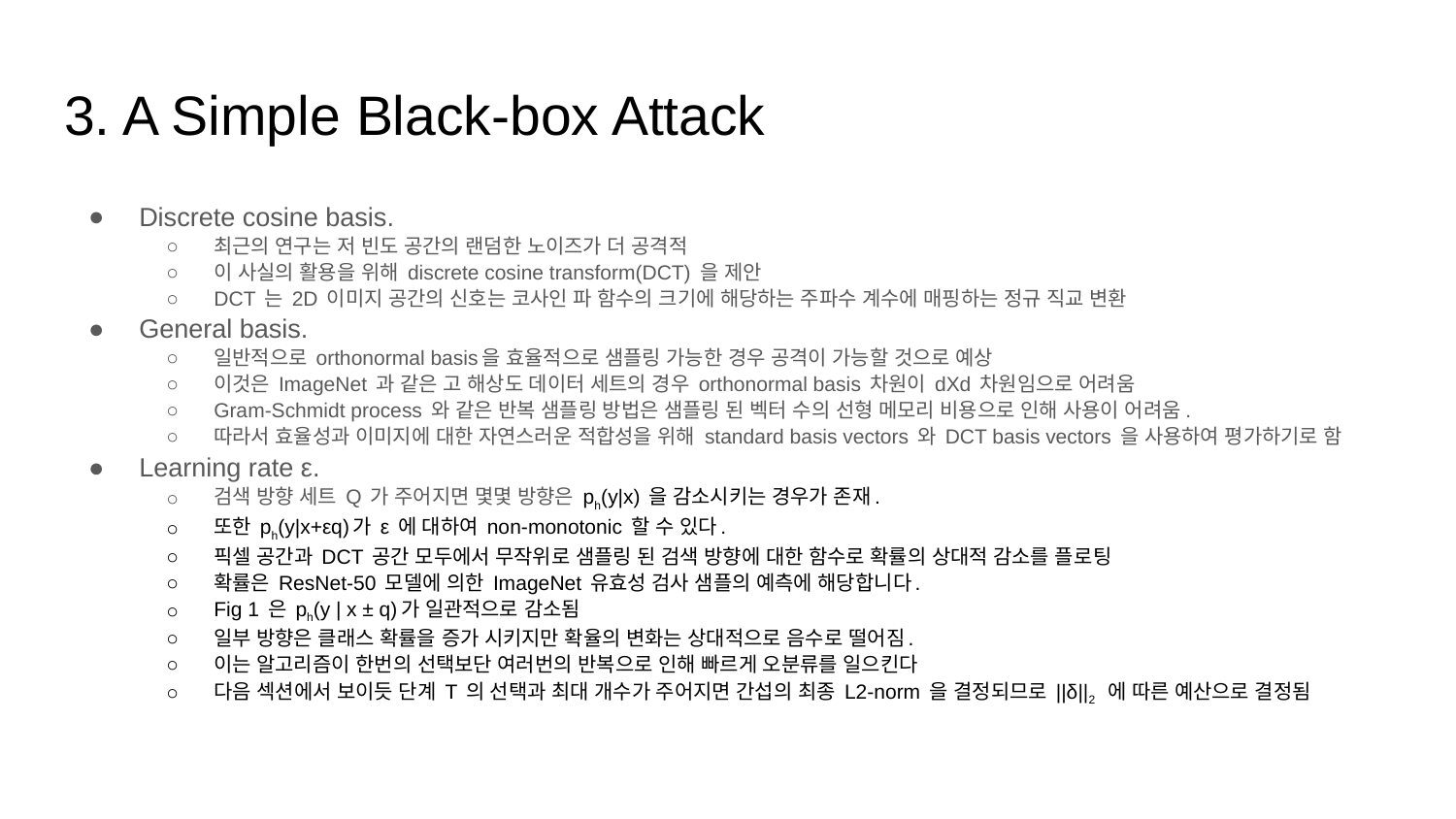

# 3. A Simple Black-box Attack

Discrete cosine basis.
최근의 연구는 저 빈도 공간의 랜덤한 노이즈가 더 공격적
이 사실의 활용을 위해 discrete cosine transform(DCT) 을 제안
DCT 는 2D 이미지 공간의 신호는 코사인 파 함수의 크기에 해당하는 주파수 계수에 매핑하는 정규 직교 변환
General basis.
일반적으로 orthonormal basis을 효율적으로 샘플링 가능한 경우 공격이 가능할 것으로 예상
이것은 ImageNet 과 같은 고 해상도 데이터 세트의 경우 orthonormal basis 차원이 dXd 차원임으로 어려움
Gram-Schmidt process 와 같은 반복 샘플링 방법은 샘플링 된 벡터 수의 선형 메모리 비용으로 인해 사용이 어려움.
따라서 효율성과 이미지에 대한 자연스러운 적합성을 위해 standard basis vectors 와 DCT basis vectors 을 사용하여 평가하기로 함
Learning rate ε.
검색 방향 세트 Q 가 주어지면 몇몇 방향은 ph(y|x) 을 감소시키는 경우가 존재.
또한 ph(y|x+εq)가 ε 에 대하여 non-monotonic 할 수 있다.
픽셀 공간과 DCT 공간 모두에서 무작위로 샘플링 된 검색 방향에 대한 함수로 확률의 상대적 감소를 플로팅
확률은 ResNet-50 모델에 의한 ImageNet 유효성 검사 샘플의 예측에 해당합니다.
Fig 1 은 ph(y | x ± q)가 일관적으로 감소됨
일부 방향은 클래스 확률을 증가 시키지만 확율의 변화는 상대적으로 음수로 떨어짐.
이는 알고리즘이 한번의 선택보단 여러번의 반복으로 인해 빠르게 오분류를 일으킨다
다음 섹션에서 보이듯 단계 T 의 선택과 최대 개수가 주어지면 간섭의 최종 L2-norm 을 결정되므로 ||δ||2  에 따른 예산으로 결정됨